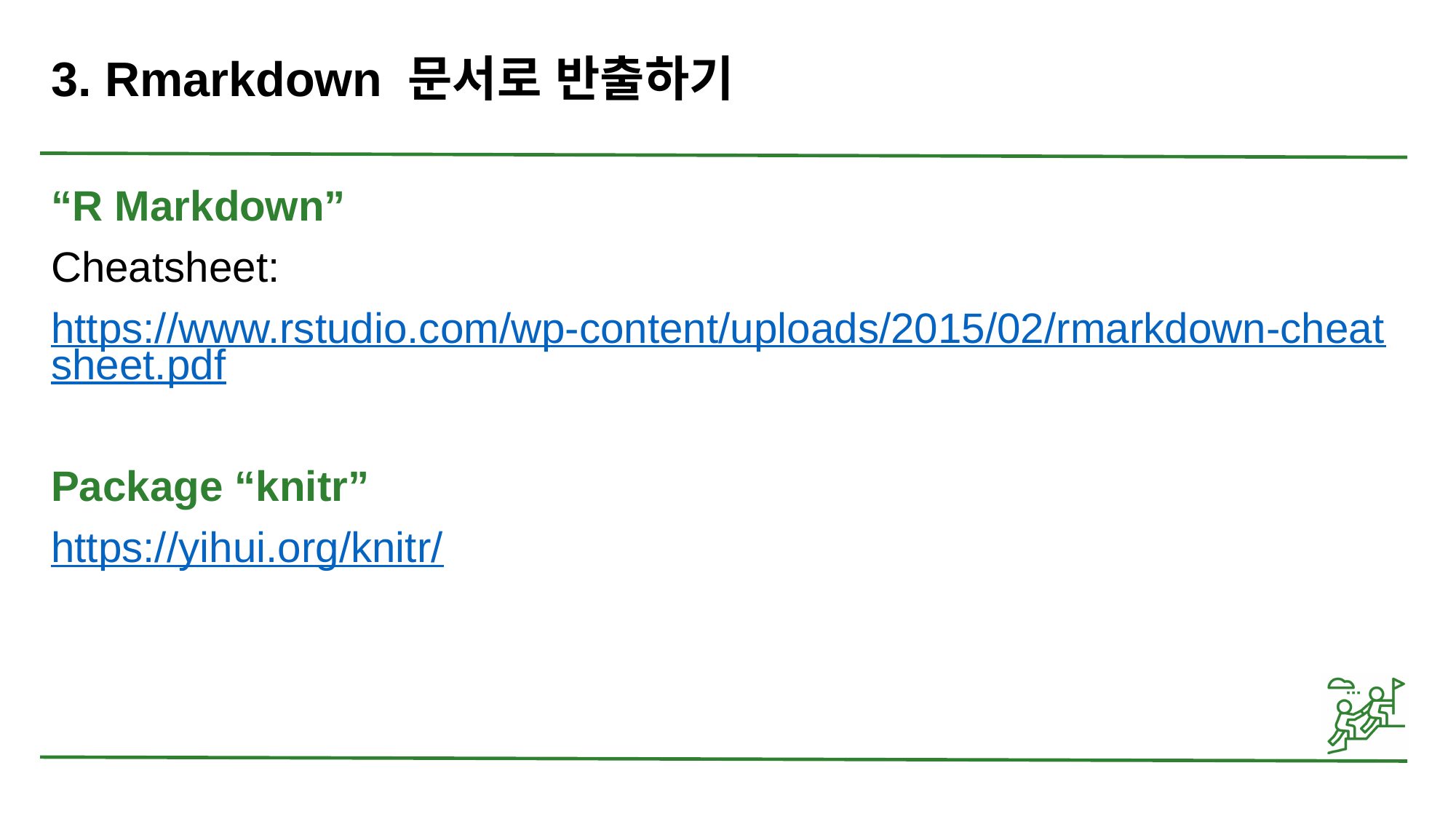

# 3. Rmarkdown 문서로 반출하기
“R Markdown”
Cheatsheet:
https://www.rstudio.com/wp-content/uploads/2015/02/rmarkdown-cheatsheet.pdf

Package “knitr”
https://yihui.org/knitr/